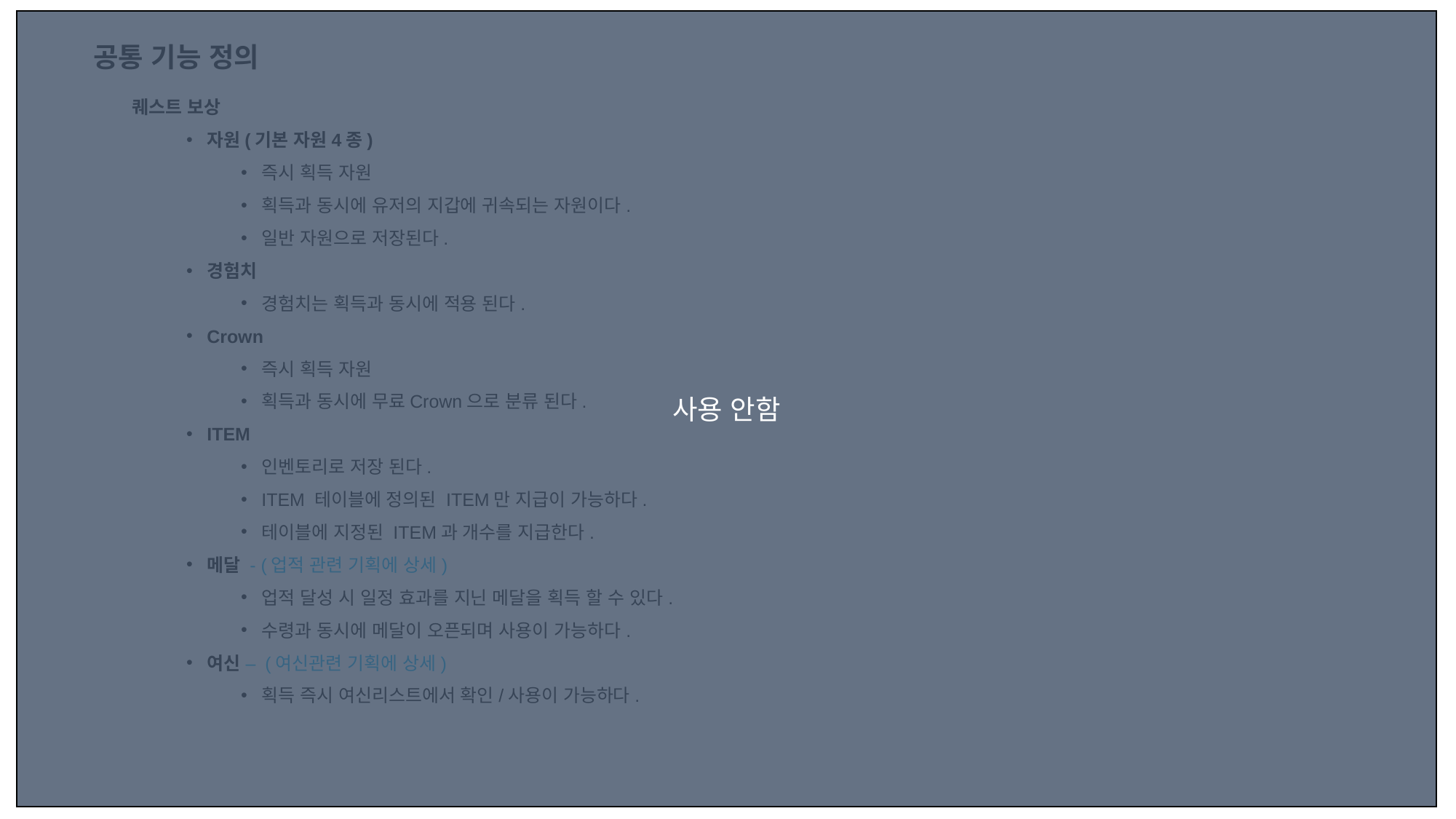

사용 안함
공통 기능 정의
퀘스트 보상
자원(기본 자원4종)
즉시 획득 자원
획득과 동시에 유저의 지갑에 귀속되는 자원이다.
일반 자원으로 저장된다.
경험치
경험치는 획득과 동시에 적용 된다.
Crown
즉시 획득 자원
획득과 동시에 무료Crown으로 분류 된다.
ITEM
인벤토리로 저장 된다.
ITEM 테이블에 정의된 ITEM만 지급이 가능하다.
테이블에 지정된 ITEM과 개수를 지급한다.
메달 - (업적 관련 기획에 상세)
업적 달성 시 일정 효과를 지닌 메달을 획득 할 수 있다.
수령과 동시에 메달이 오픈되며 사용이 가능하다.
여신 – (여신관련 기획에 상세)
획득 즉시 여신리스트에서 확인/사용이 가능하다.